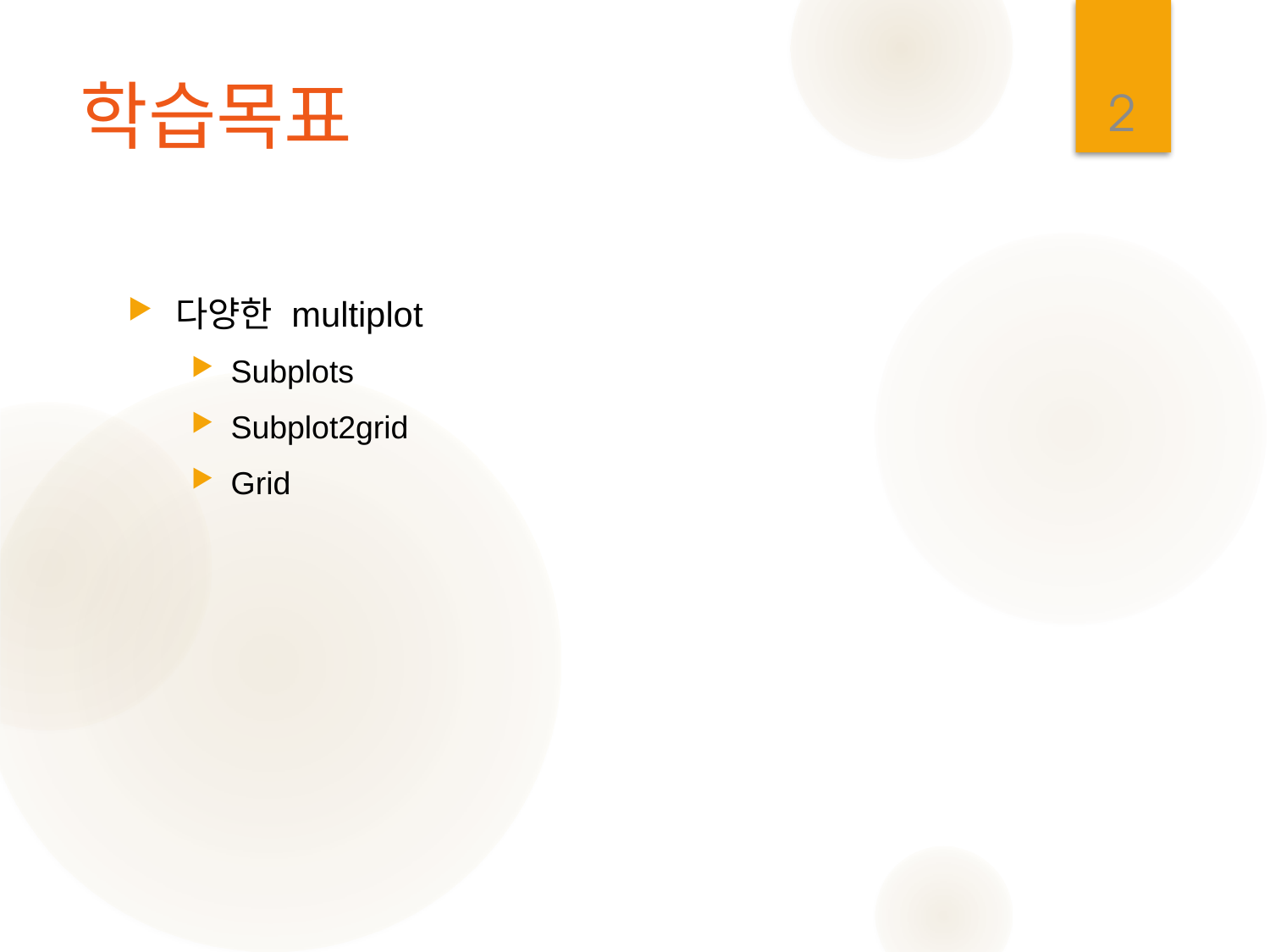

2
# 학습목표
다양한 multiplot
Subplots
Subplot2grid
Grid